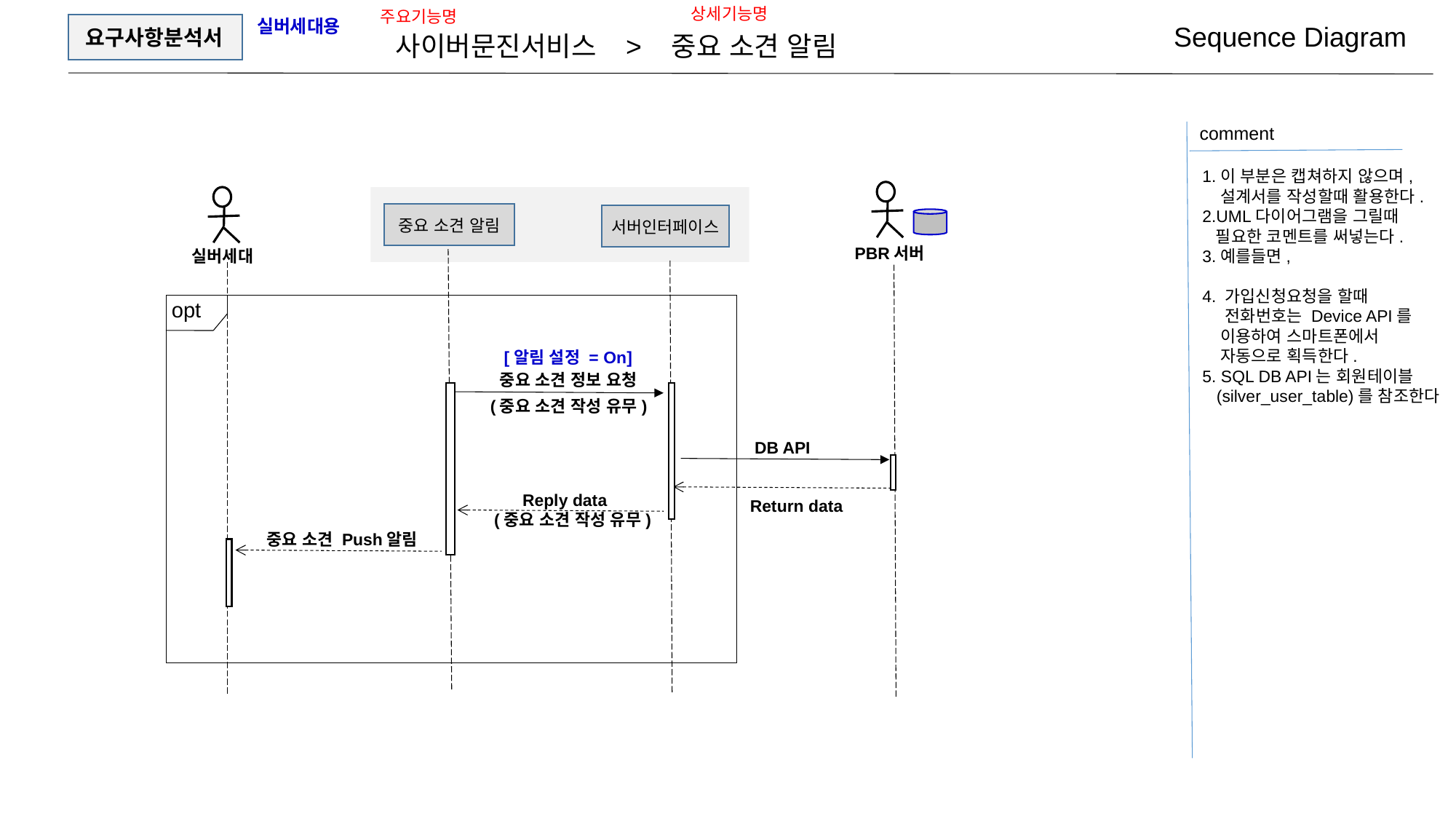

상세기능명
주요기능명
실버세대용
Sequence Diagram

요구사항분석서
사이버문진서비스   >   중요 소견 알림
comment
1.이 부분은 캡쳐하지 않으며,
   설계서를 작성할때 활용한다.
2.UML다이어그램을 그릴때
  필요한 코멘트를 써넣는다.
3.예를들면,

4. 가입신청요청을 할때
    전화번호는 Device API를
   이용하여 스마트폰에서
   자동으로 획득한다.
5. SQL DB API는 회원테이블
   (silver_user_table)를 참조한다

중요 소견 알림
서버인터페이스
PBR서버
실버세대
opt

[알림 설정 = On]
중요 소견 정보 요청
(중요 소견 작성 유무)

DB API

      Reply data
(중요 소견 작성 유무)
Return data
중요 소견 Push알림